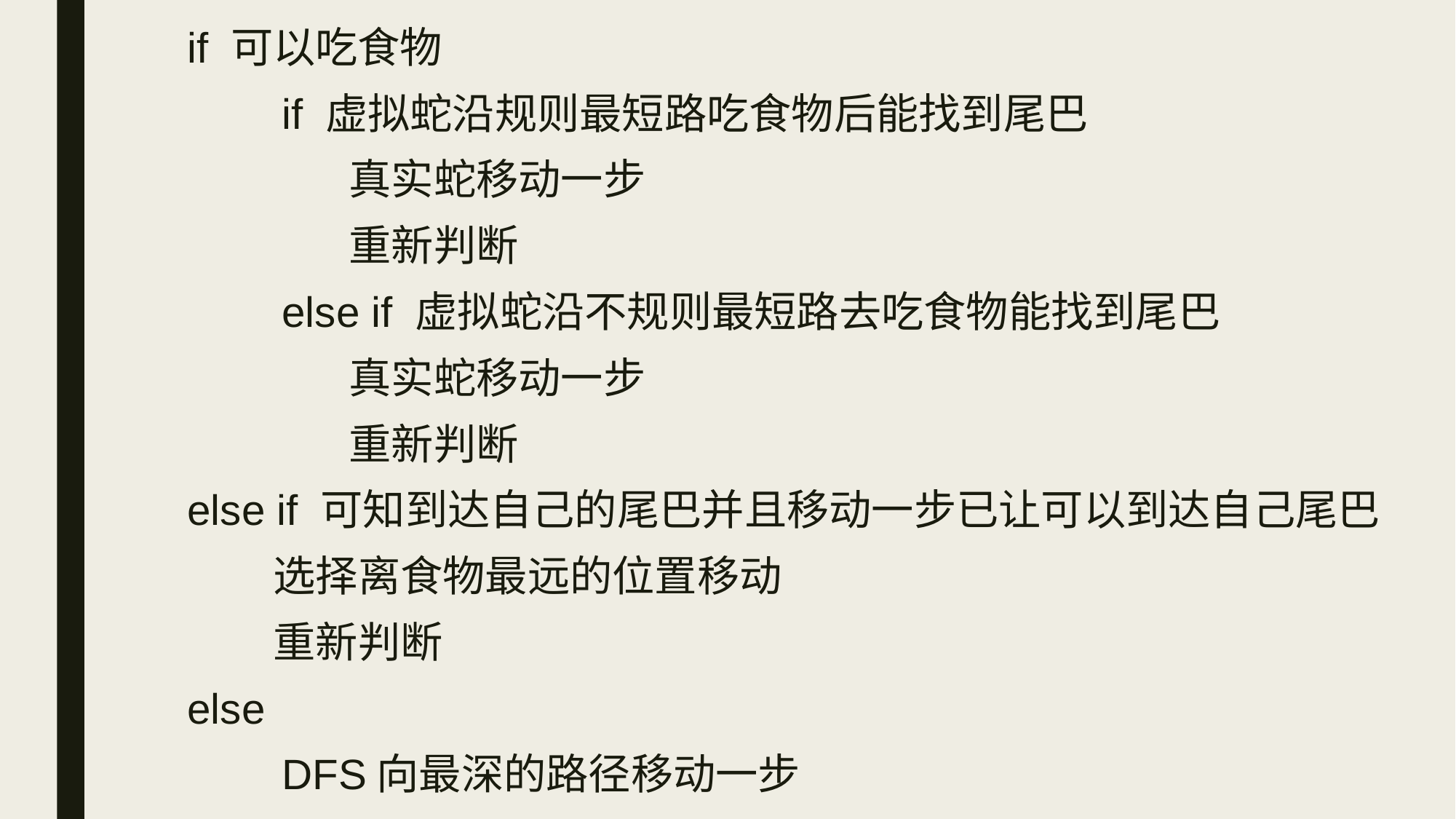

if 可以吃食物
        if 虚拟蛇沿规则最短路吃食物后能找到尾巴
                真实蛇移动一步
                重新判断
        else if 虚拟蛇沿不规则最短路去吃食物能找到尾巴
                真实蛇移动一步
                重新判断
else if 可知到达自己的尾巴并且移动一步已让可以到达自己尾巴
        选择离食物最远的位置移动
        重新判断
else
        DFS向最深的路径移动一步